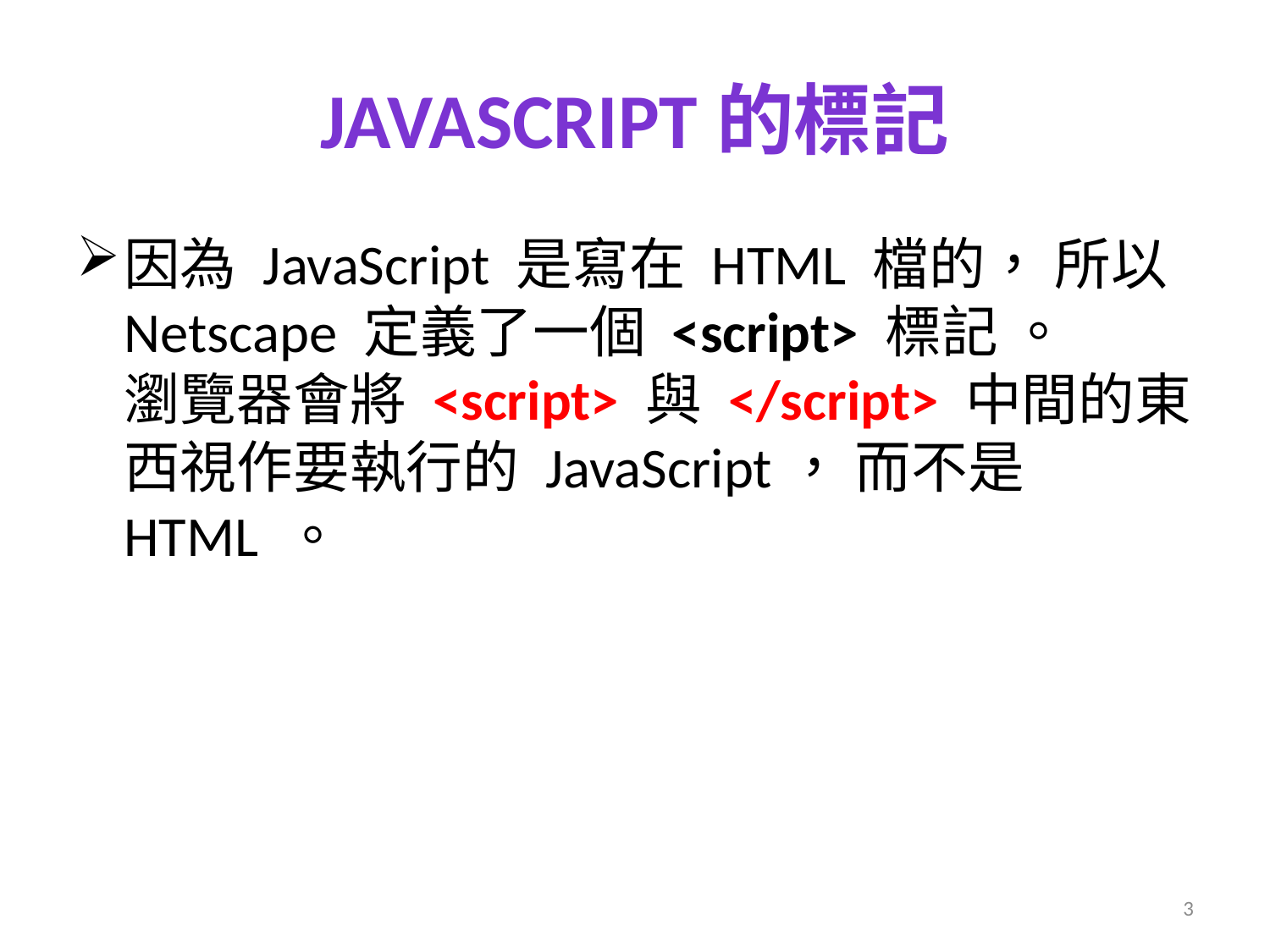

# JavaScript的標記
因為 JavaScript 是寫在 HTML 檔的， 所以 Netscape 定義了一個 <script> 標記 。
瀏覽器會將 <script> 與 </script> 中間的東西視作要執行的 JavaScript， 而不是HTML 。

3